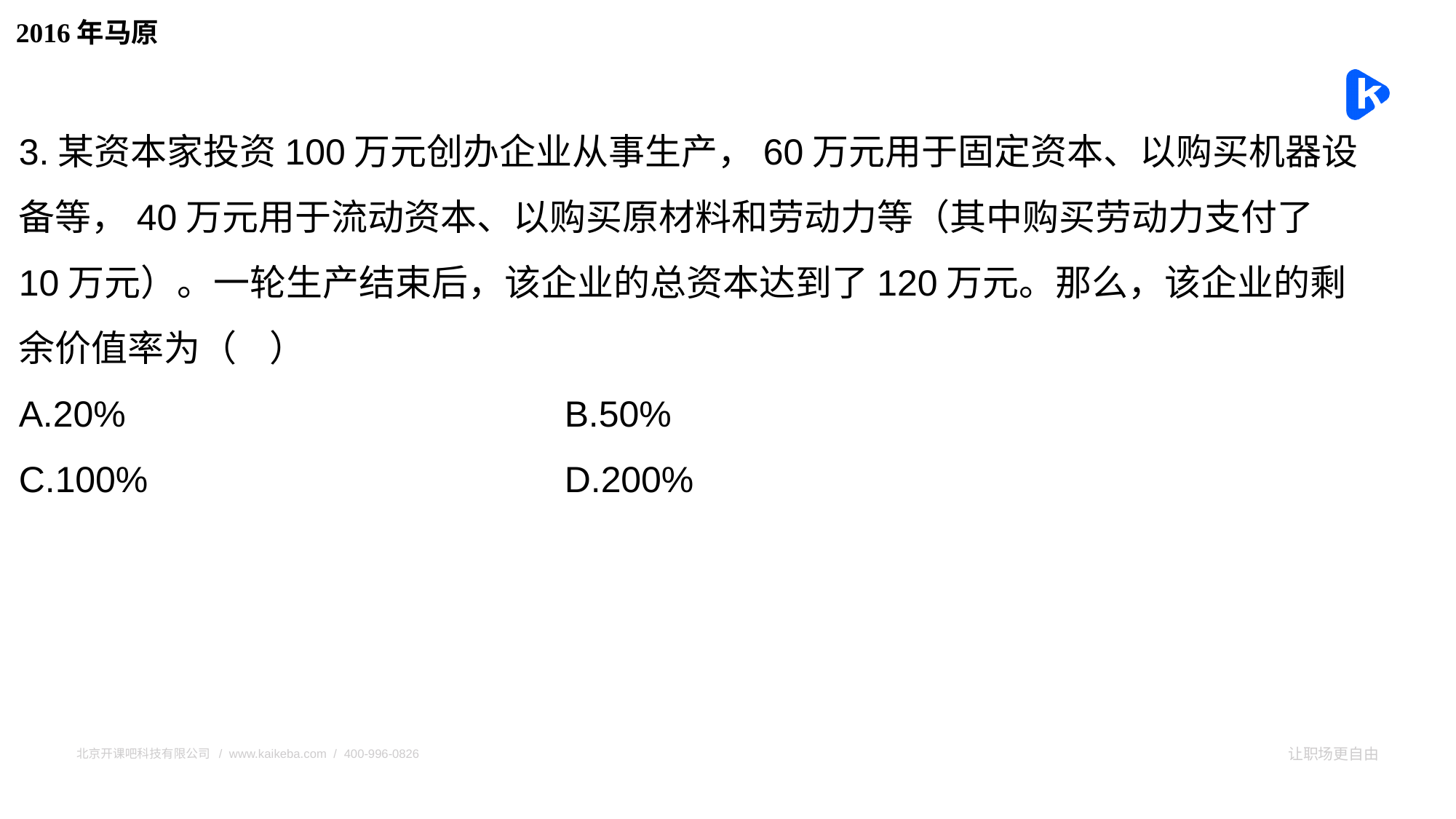

2016年马原
3.某资本家投资100万元创办企业从事生产，60万元用于固定资本、以购买机器设备等，40万元用于流动资本、以购买原材料和劳动力等（其中购买劳动力支付了10万元）。一轮生产结束后，该企业的总资本达到了120万元。那么，该企业的剩余价值率为（    ）
A.20%					B.50%
C.100%				D.200%